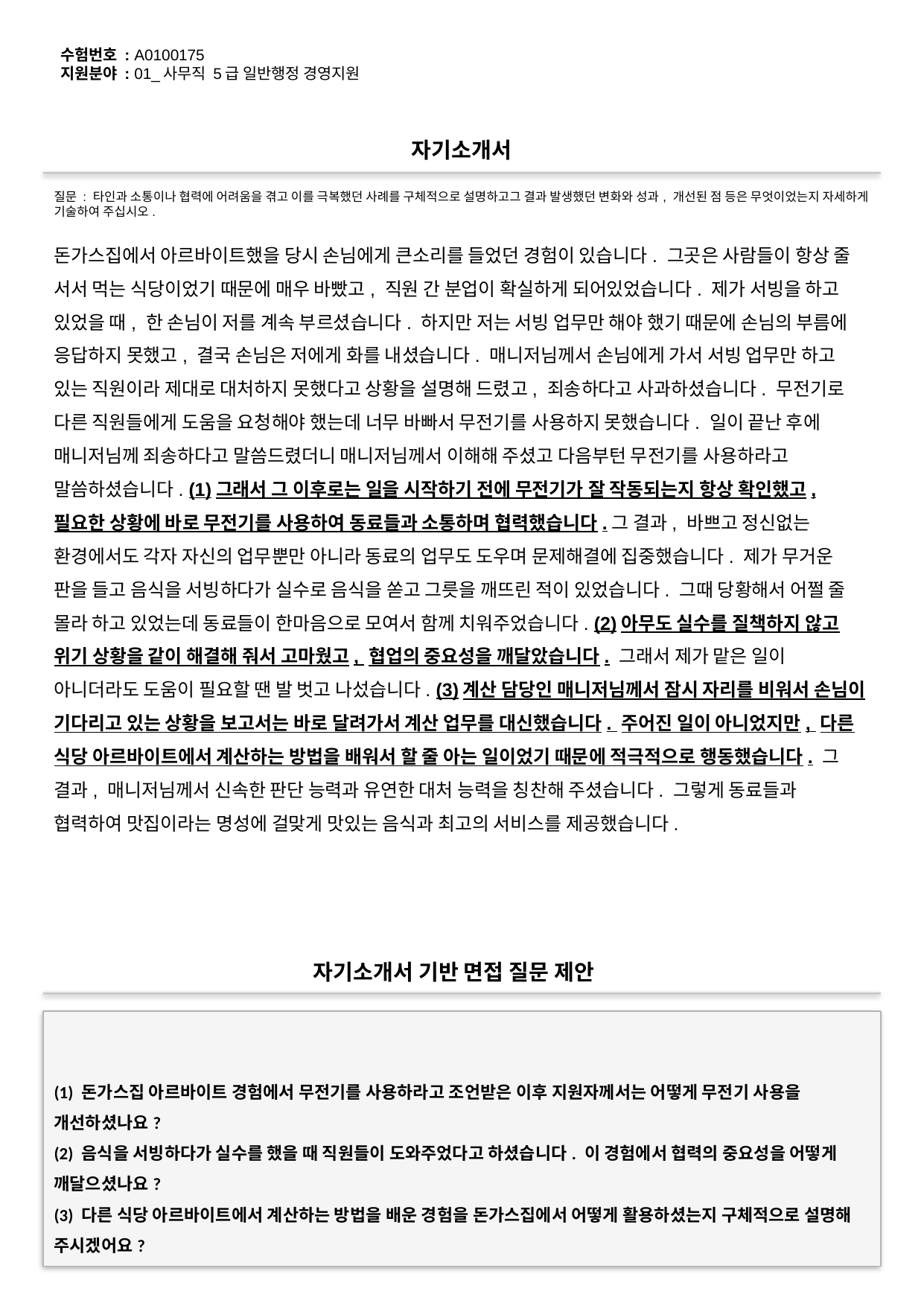

수험번호 : A0100175
지원분야 : 01_사무직 5급 일반행정 경영지원
#

자기소개서

질문 : 타인과 소통이나 협력에 어려움을 겪고 이를 극복했던 사례를 구체적으로 설명하고그 결과 발생했던 변화와 성과, 개선된 점 등은 무엇이었는지 자세하게 기술하여 주십시오.

돈가스집에서 아르바이트했을 당시 손님에게 큰소리를 들었던 경험이 있습니다. 그곳은 사람들이 항상 줄 서서 먹는 식당이었기 때문에 매우 바빴고, 직원 간 분업이 확실하게 되어있었습니다. 제가 서빙을 하고 있었을 때, 한 손님이 저를 계속 부르셨습니다. 하지만 저는 서빙 업무만 해야 했기 때문에 손님의 부름에 응답하지 못했고, 결국 손님은 저에게 화를 내셨습니다. 매니저님께서 손님에게 가서 서빙 업무만 하고 있는 직원이라 제대로 대처하지 못했다고 상황을 설명해 드렸고, 죄송하다고 사과하셨습니다. 무전기로 다른 직원들에게 도움을 요청해야 했는데 너무 바빠서 무전기를 사용하지 못했습니다. 일이 끝난 후에 매니저님께 죄송하다고 말씀드렸더니 매니저님께서 이해해 주셨고 다음부턴 무전기를 사용하라고 말씀하셨습니다. (1)그래서 그 이후로는 일을 시작하기 전에 무전기가 잘 작동되는지 항상 확인했고, 필요한 상황에 바로 무전기를 사용하여 동료들과 소통하며 협력했습니다.그 결과, 바쁘고 정신없는 환경에서도 각자 자신의 업무뿐만 아니라 동료의 업무도 도우며 문제해결에 집중했습니다. 제가 무거운 판을 들고 음식을 서빙하다가 실수로 음식을 쏟고 그릇을 깨뜨린 적이 있었습니다. 그때 당황해서 어쩔 줄 몰라 하고 있었는데 동료들이 한마음으로 모여서 함께 치워주었습니다. (2)아무도 실수를 질책하지 않고 위기 상황을 같이 해결해 줘서 고마웠고, 협업의 중요성을 깨달았습니다. 그래서 제가 맡은 일이 아니더라도 도움이 필요할 땐 발 벗고 나섰습니다. (3)계산 담당인 매니저님께서 잠시 자리를 비워서 손님이 기다리고 있는 상황을 보고서는 바로 달려가서 계산 업무를 대신했습니다. 주어진 일이 아니었지만, 다른 식당 아르바이트에서 계산하는 방법을 배워서 할 줄 아는 일이었기 때문에 적극적으로 행동했습니다. 그 결과, 매니저님께서 신속한 판단 능력과 유연한 대처 능력을 칭찬해 주셨습니다. 그렇게 동료들과 협력하여 맛집이라는 명성에 걸맞게 맛있는 음식과 최고의 서비스를 제공했습니다.

자기소개서 기반 면접 질문 제안

(1) 돈가스집 아르바이트 경험에서 무전기를 사용하라고 조언받은 이후 지원자께서는 어떻게 무전기 사용을 개선하셨나요?
(2) 음식을 서빙하다가 실수를 했을 때 직원들이 도와주었다고 하셨습니다. 이 경험에서 협력의 중요성을 어떻게 깨달으셨나요?
(3) 다른 식당 아르바이트에서 계산하는 방법을 배운 경험을 돈가스집에서 어떻게 활용하셨는지 구체적으로 설명해 주시겠어요?